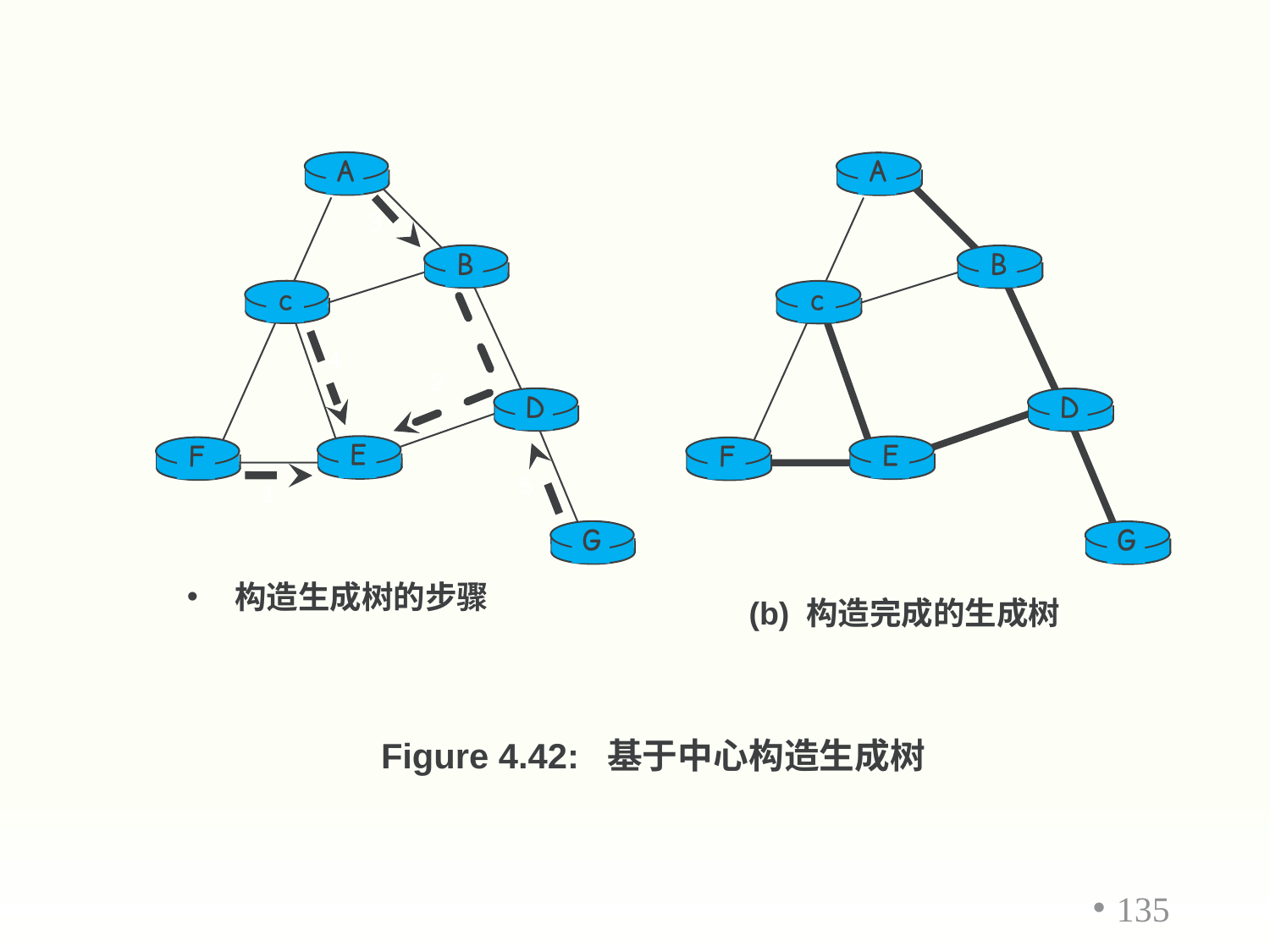

A

3
B

c

4
2
D

E

F

5
1

G

A

B

c

D

E

F

G

构造生成树的步骤
(b) 构造完成的生成树
Figure 4.42:  基于中心构造生成树
135